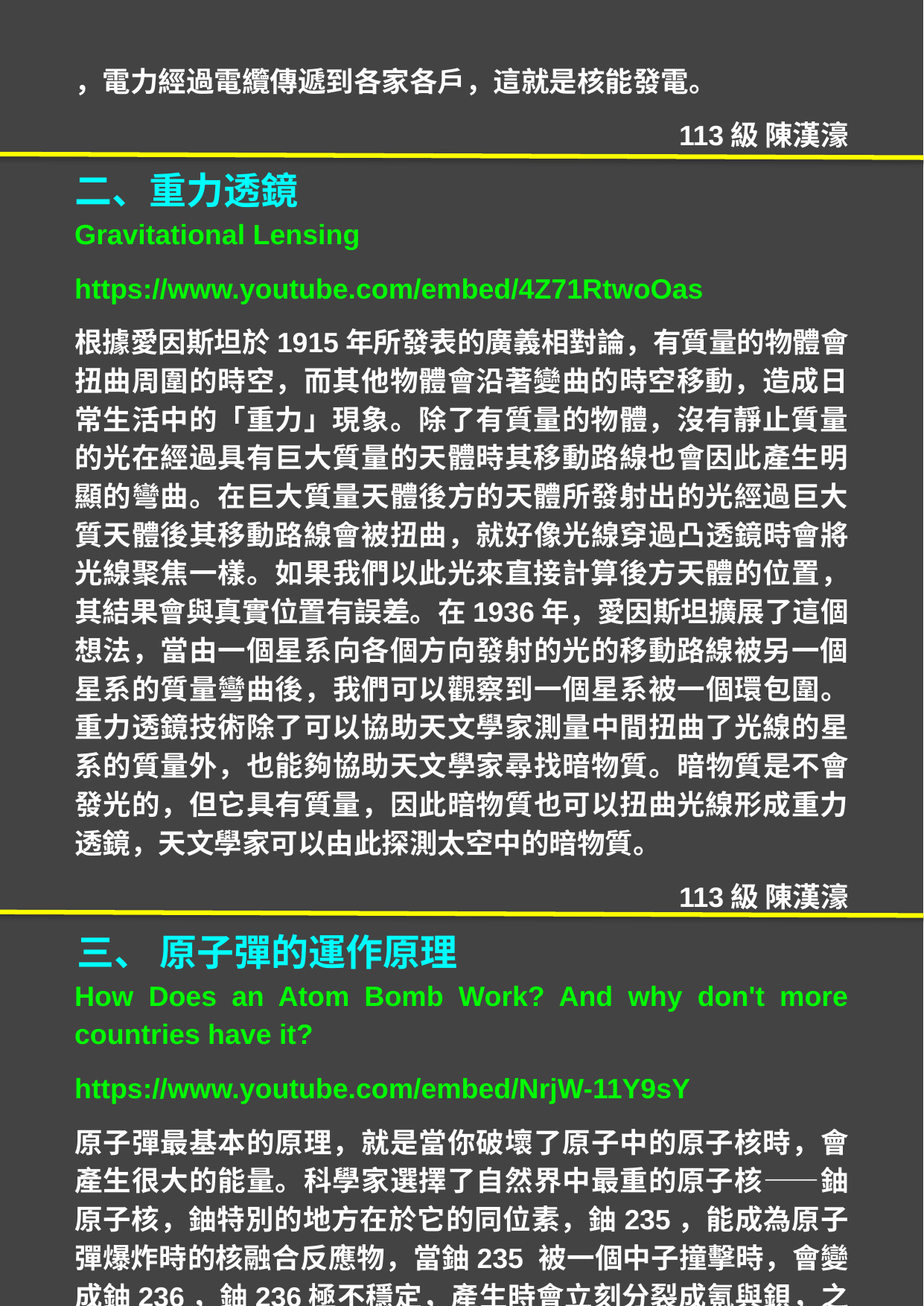

，電力經過電纜傳遞到各家各戶，這就是核能發電。
113級 陳漢濠
二、重力透鏡
Gravitational Lensing
https://www.youtube.com/embed/4Z71RtwoOas
根據愛因斯坦於1915年所發表的廣義相對論，有質量的物體會扭曲周圍的時空，而其他物體會沿著變曲的時空移動，造成日常生活中的「重力」現象。除了有質量的物體，沒有靜止質量的光在經過具有巨大質量的天體時其移動路線也會因此產生明顯的彎曲。在巨大質量天體後方的天體所發射出的光經過巨大質天體後其移動路線會被扭曲，就好像光線穿過凸透鏡時會將光線聚焦一樣。如果我們以此光來直接計算後方天體的位置，其結果會與真實位置有誤差。在1936年，愛因斯坦擴展了這個想法，當由一個星系向各個方向發射的光的移動路線被另一個星系的質量彎曲後，我們可以觀察到一個星系被一個環包圍。重力透鏡技術除了可以協助天文學家測量中間扭曲了光線的星系的質量外，也能夠協助天文學家尋找暗物質。暗物質是不會發光的，但它具有質量，因此暗物質也可以扭曲光線形成重力透鏡，天文學家可以由此探測太空中的暗物質。
113級 陳漢濠
三、 原子彈的運作原理
How Does an Atom Bomb Work? And why don't more countries have it?
https://www.youtube.com/embed/NrjW-11Y9sY
原子彈最基本的原理，就是當你破壞了原子中的原子核時，會產生很大的能量。科學家選擇了自然界中最重的原子核——鈾原子核，鈾特別的地方在於它的同位素，鈾235，能成為原子彈爆炸時的核融合反應物，當鈾235 被一個中子撞擊時，會變成鈾236，鈾236極不穩定，產生時會立刻分裂成氪與鋇，之後